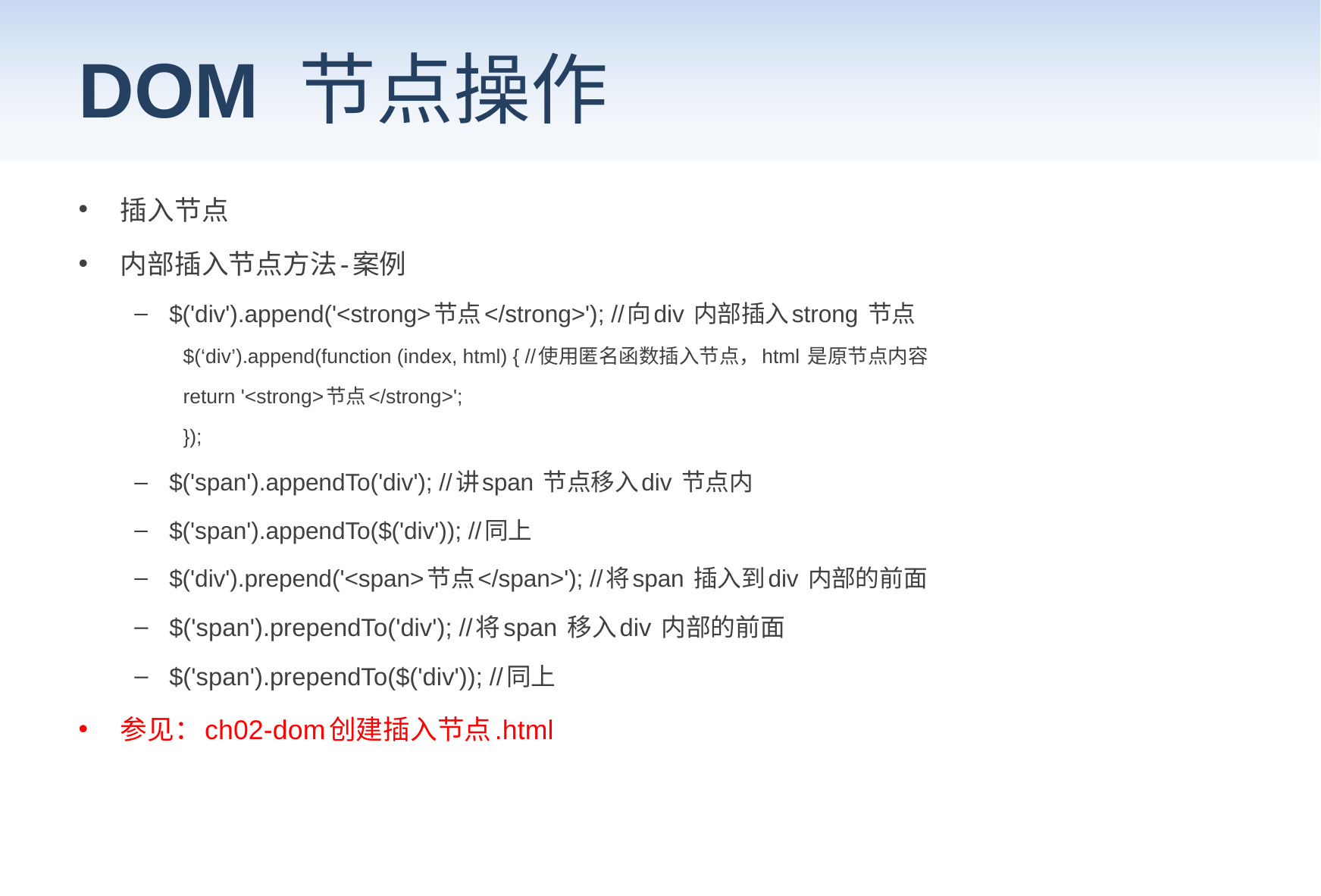

# DOM 节点操作
插入节点
内部插入节点方法-案例
$('div').append('<strong>节点</strong>'); //向div 内部插入strong 节点
$(‘div’).append(function (index, html) { //使用匿名函数插入节点，html 是原节点内容
		return '<strong>节点</strong>';
});
$('span').appendTo('div'); //讲span 节点移入div 节点内
$('span').appendTo($('div')); //同上
$('div').prepend('<span>节点</span>'); //将span 插入到div 内部的前面
$('span').prependTo('div'); //将span 移入div 内部的前面
$('span').prependTo($('div')); //同上
参见：ch02-dom创建插入节点.html